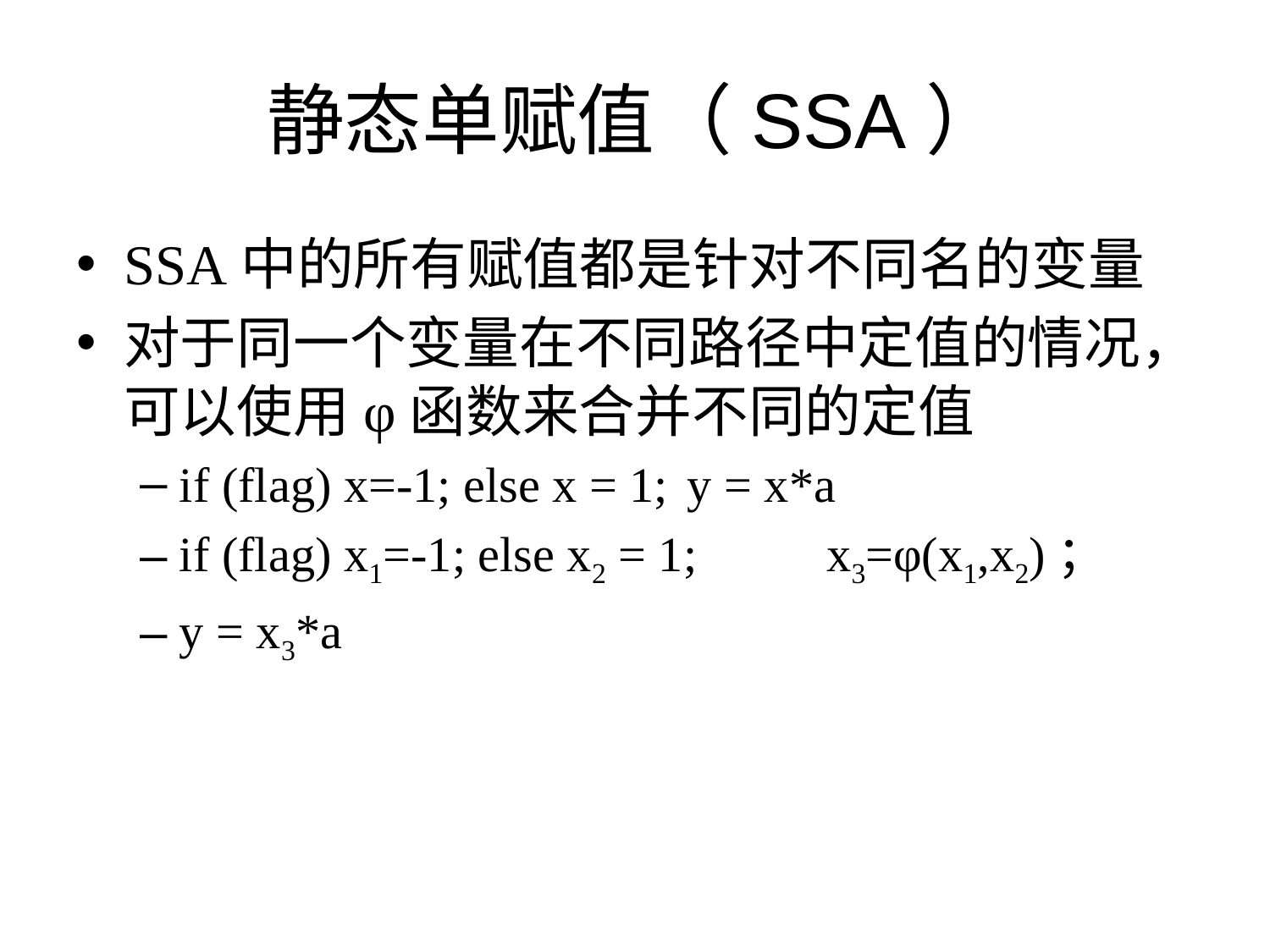

# 静态单赋值（SSA）
SSA中的所有赋值都是针对不同名的变量
对于同一个变量在不同路径中定值的情况，可以使用φ函数来合并不同的定值
if (flag) x=-1; else x = 1;	y = x*a
if (flag) x1=-1; else x2 = 1;	 x3=φ(x1,x2)；
y = x3*a